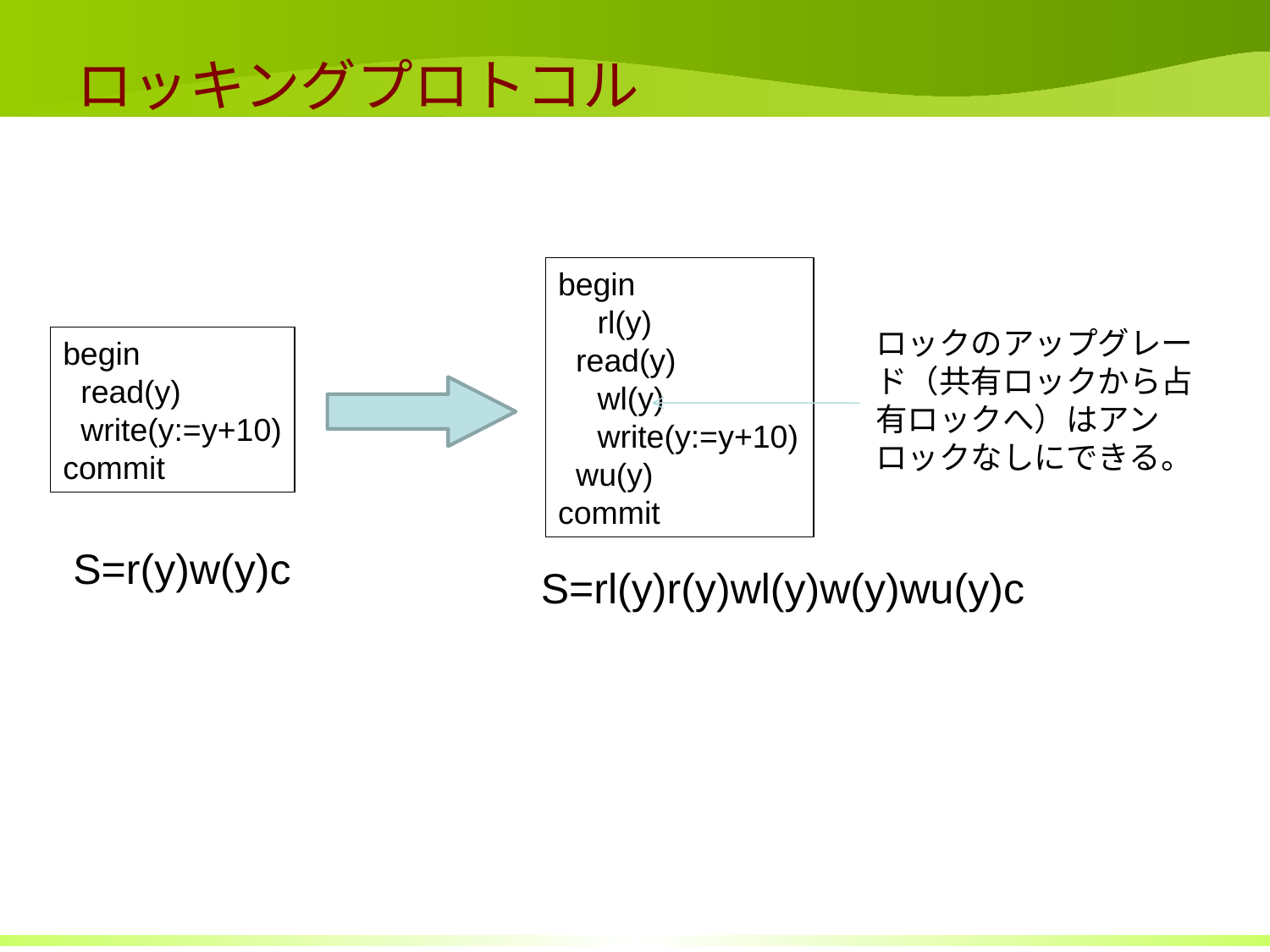

# ロッキングプロトコル
begin
　rl(y)
  read(y)
　wl(y)
　write(y:=y+10)
  wu(y)
commit
ロックのアップグレード（共有ロックから占有ロックへ）はアンロックなしにできる。
begin
  read(y)
  write(y:=y+10)
commit

S=r(y)w(y)c
S=rl(y)r(y)wl(y)w(y)wu(y)c